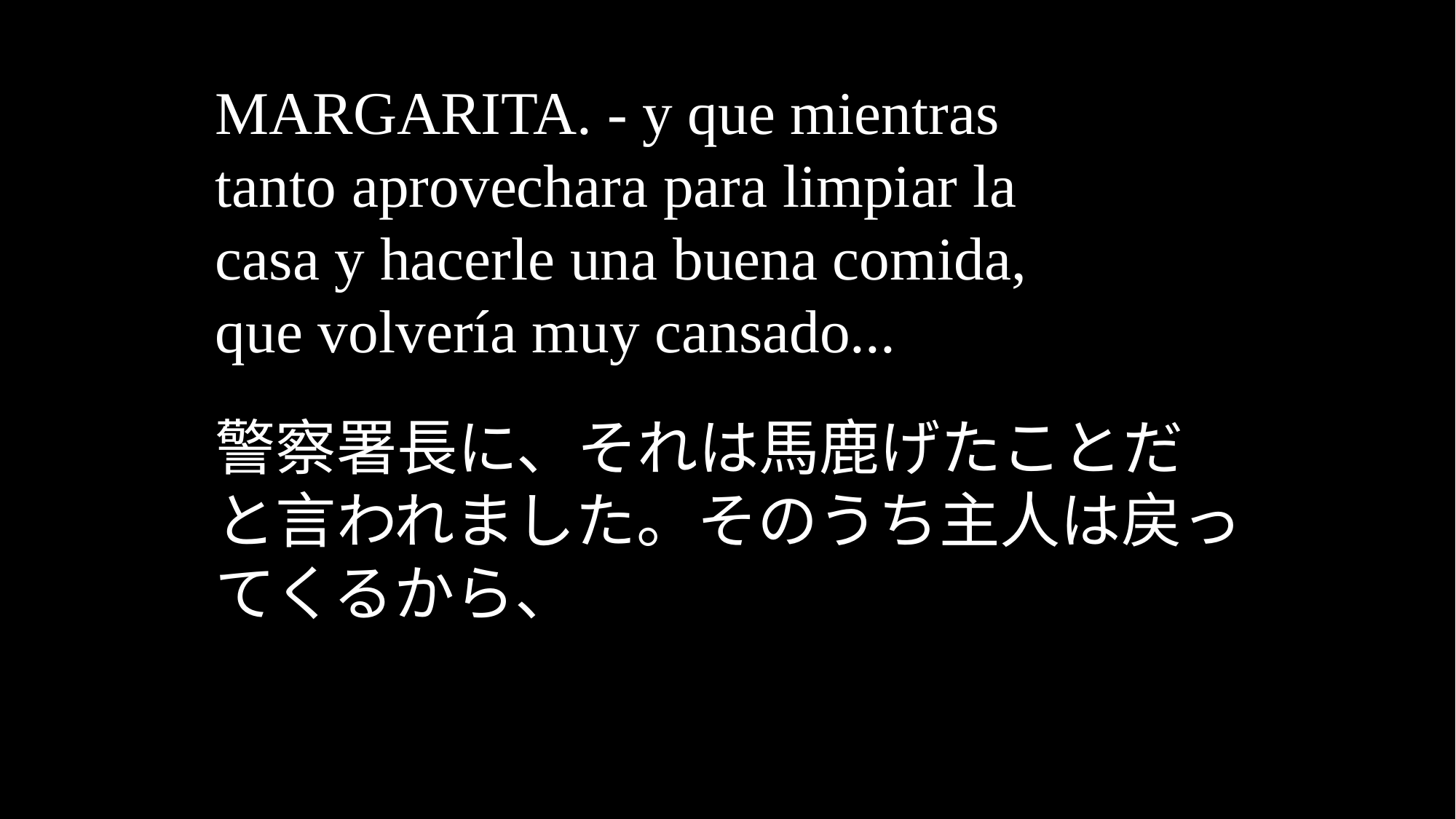

MARGARITA. - y que mientras tanto aprovechara para limpiar la casa y hacerle una buena comida, que volvería muy cansado...

警察署長に、それは馬鹿げたことだと言われました。そのうち主人は戻ってくるから、